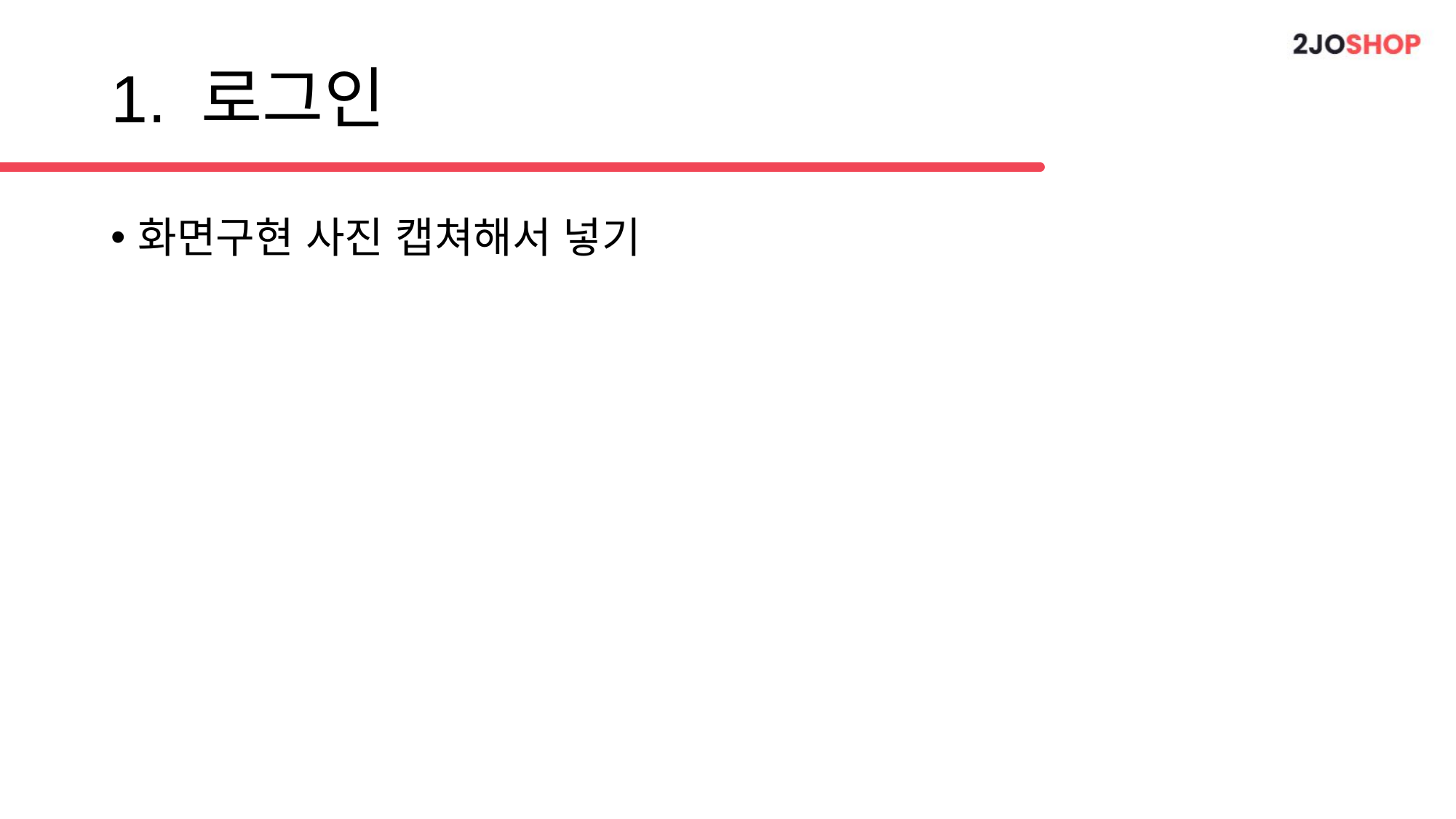

# 1. 로그인
화면구현 사진 캡쳐해서 넣기